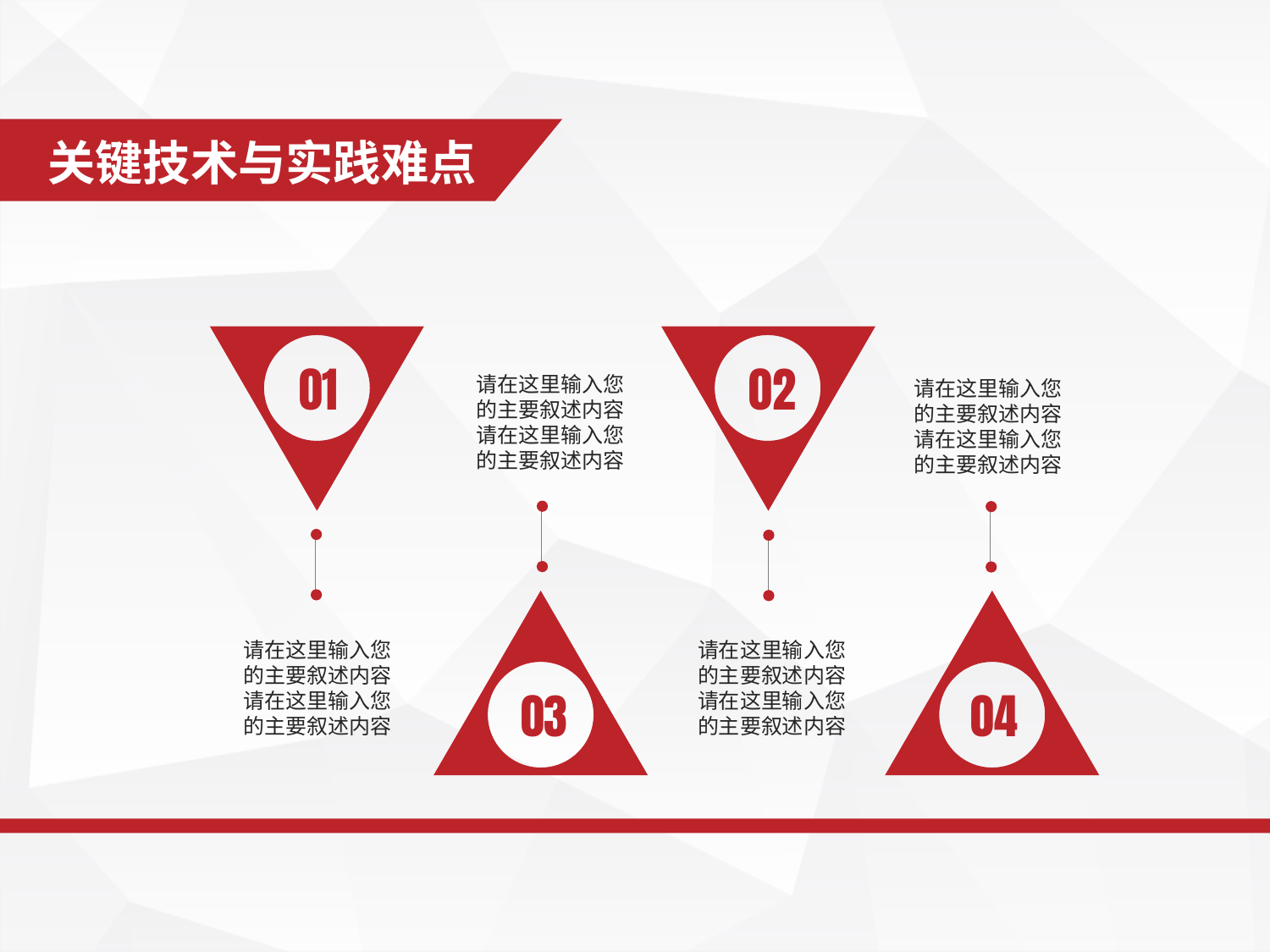

关键技术与实践难点

01

02
请在这里输入您
的主要叙述内容
请在这里输入您
的主要叙述内容

请在这里输入您
的主要叙述内容
请在这里输入您
的主要叙述内容

03

04
请在这里输入您
的主要叙述内容
请在这里输入您
的主要叙述内容

请在这里输入您
的主要叙述内容
请在这里输入您
的主要叙述内容